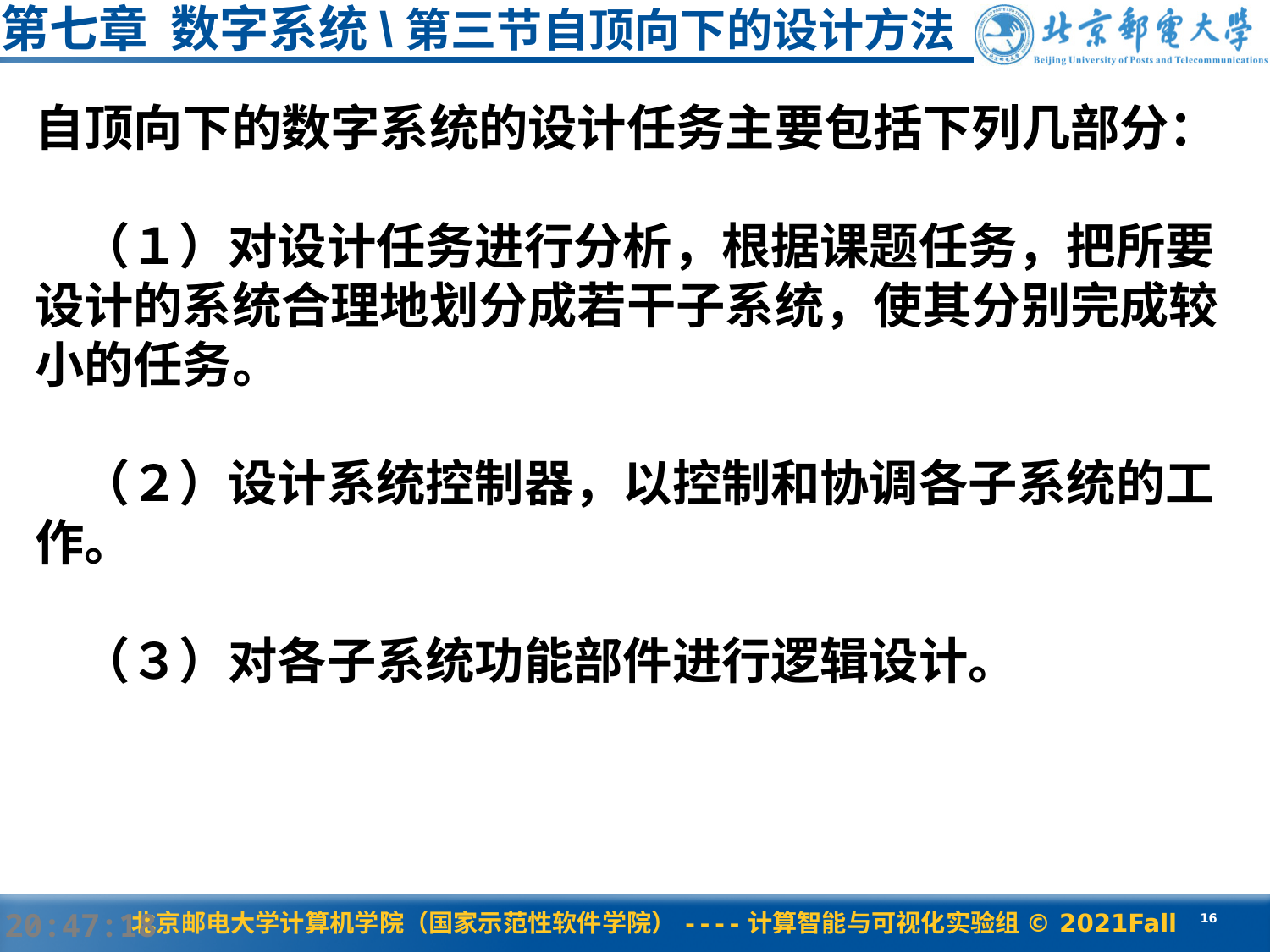

# 第七章  数字系统\第三节自顶向下的设计方法
自顶向下的数字系统的设计任务主要包括下列几部分：

   （１）对设计任务进行分析，根据课题任务，把所要设计的系统合理地划分成若干子系统，使其分别完成较小的任务。

   （２）设计系统控制器，以控制和协调各子系统的工作。

   （３）对各子系统功能部件进行逻辑设计。